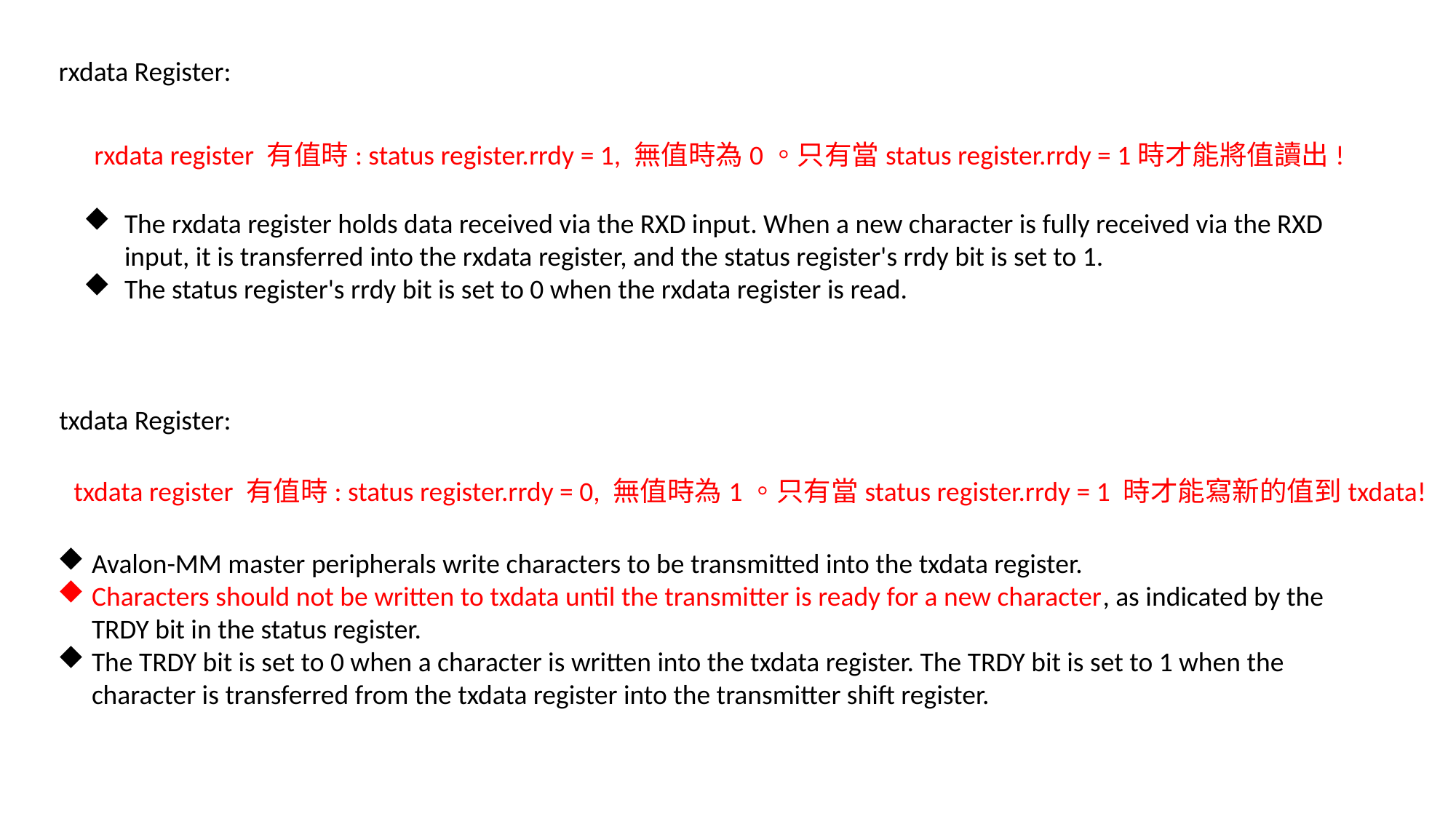

rxdata Register:
rxdata register 有值時: status register.rrdy = 1, 無值時為0。只有當status register.rrdy = 1時才能將值讀出!
The rxdata register holds data received via the RXD input. When a new character is fully received via the RXD input, it is transferred into the rxdata register, and the status register's rrdy bit is set to 1.
The status register's rrdy bit is set to 0 when the rxdata register is read.
txdata Register:
txdata register 有值時: status register.rrdy = 0, 無值時為1。只有當status register.rrdy = 1 時才能寫新的值到txdata!
Avalon-MM master peripherals write characters to be transmitted into the txdata register.
Characters should not be written to txdata until the transmitter is ready for a new character, as indicated by the TRDY bit in the status register.
The TRDY bit is set to 0 when a character is written into the txdata register. The TRDY bit is set to 1 when the character is transferred from the txdata register into the transmitter shift register.